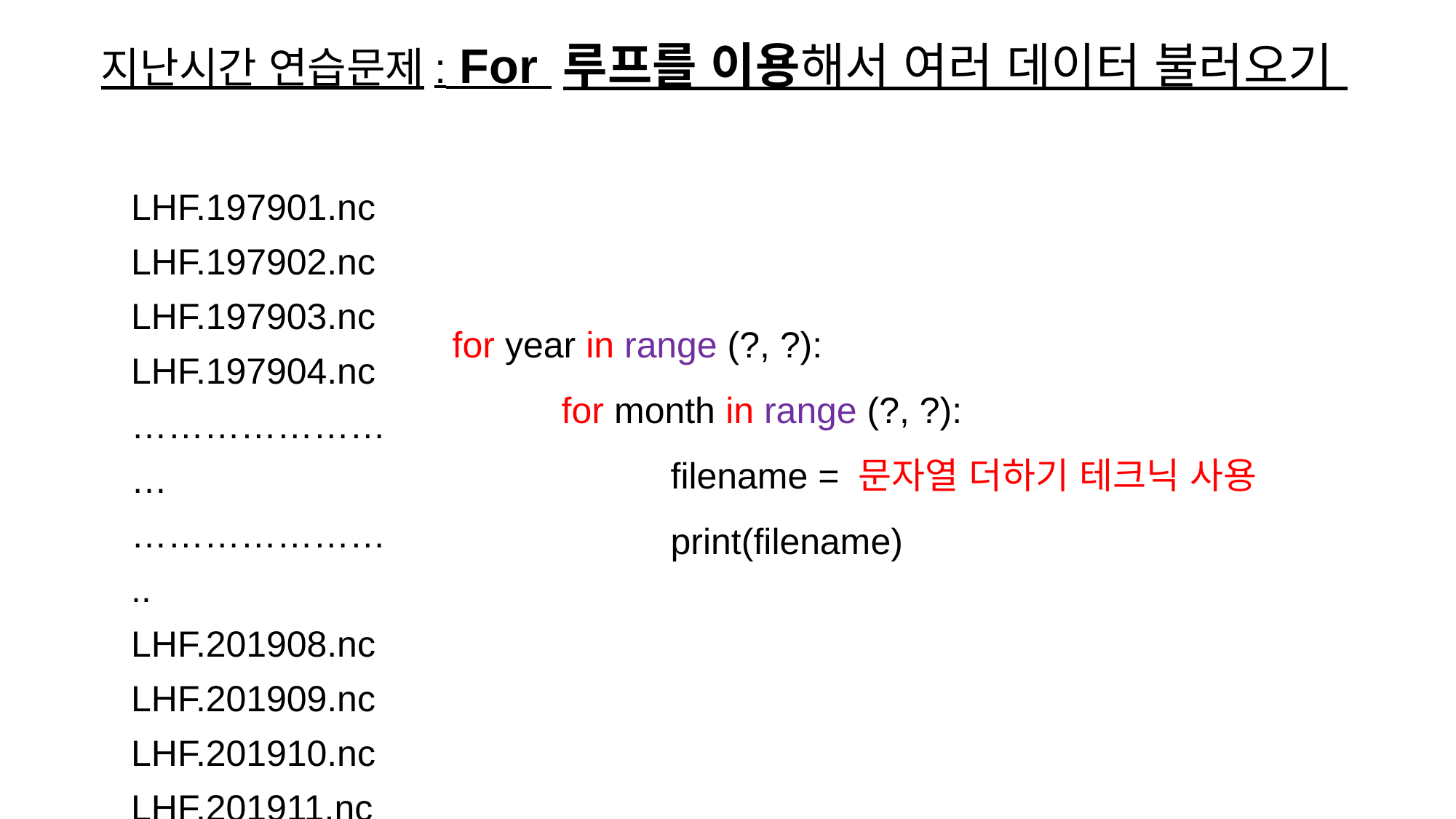

# 지난시간 연습문제: For 루프를 이용해서 여러 데이터 불러오기
LHF.197901.nc
LHF.197902.nc
LHF.197903.nc
LHF.197904.nc
……………………
…………………..
LHF.201908.nc
LHF.201909.nc
LHF.201910.nc
LHF.201911.nc
LHF.201912.nc

for year in range (?, ?):
	for month in range (?, ?):
		filename = 문자열 더하기 테크닉 사용
		print(filename)